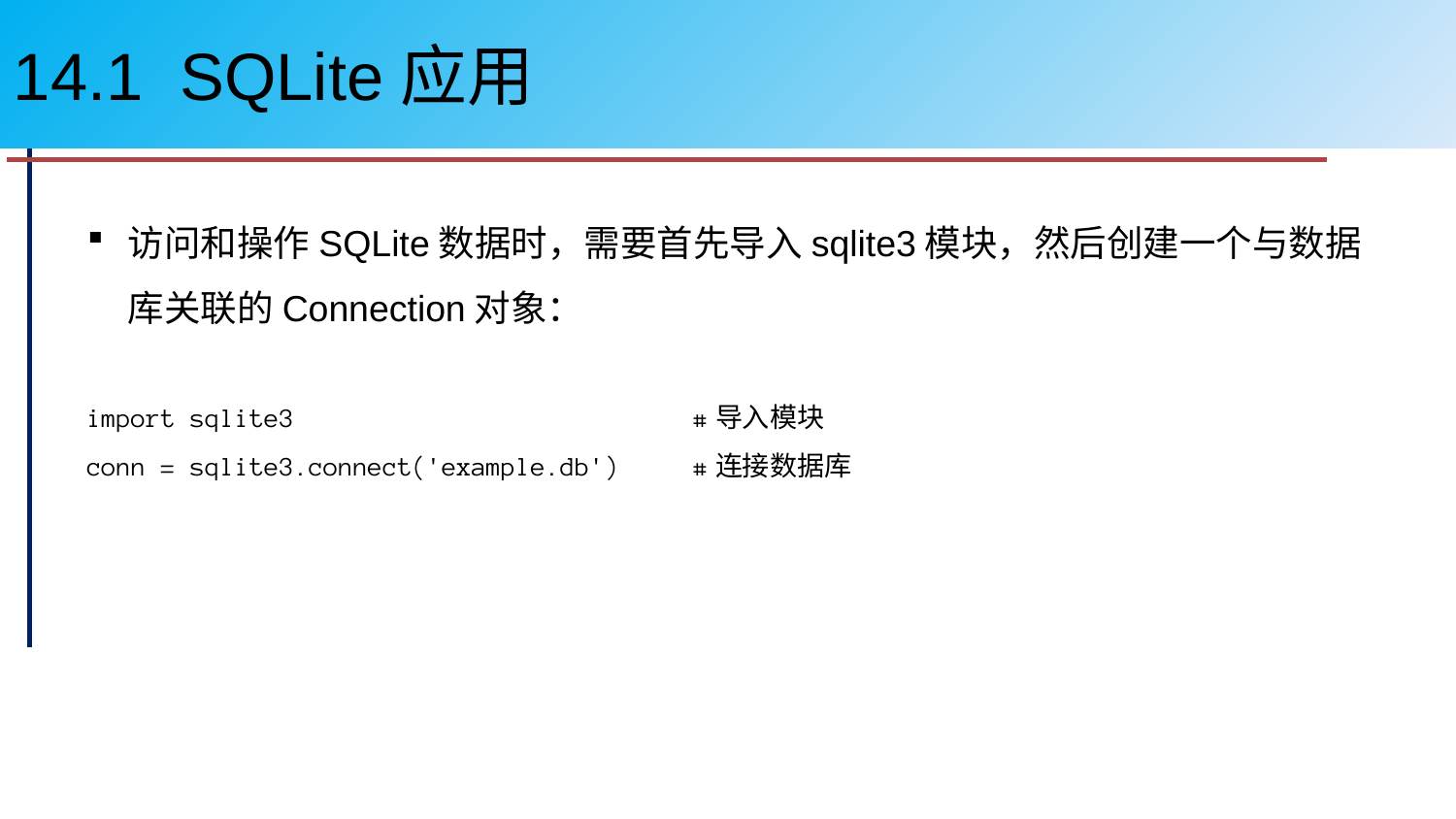

# 14.1  SQLite应用
访问和操作SQLite数据时，需要首先导入sqlite3模块，然后创建一个与数据库关联的Connection对象：

import sqlite3                           #导入模块
conn = sqlite3.connect('example.db')     #连接数据库